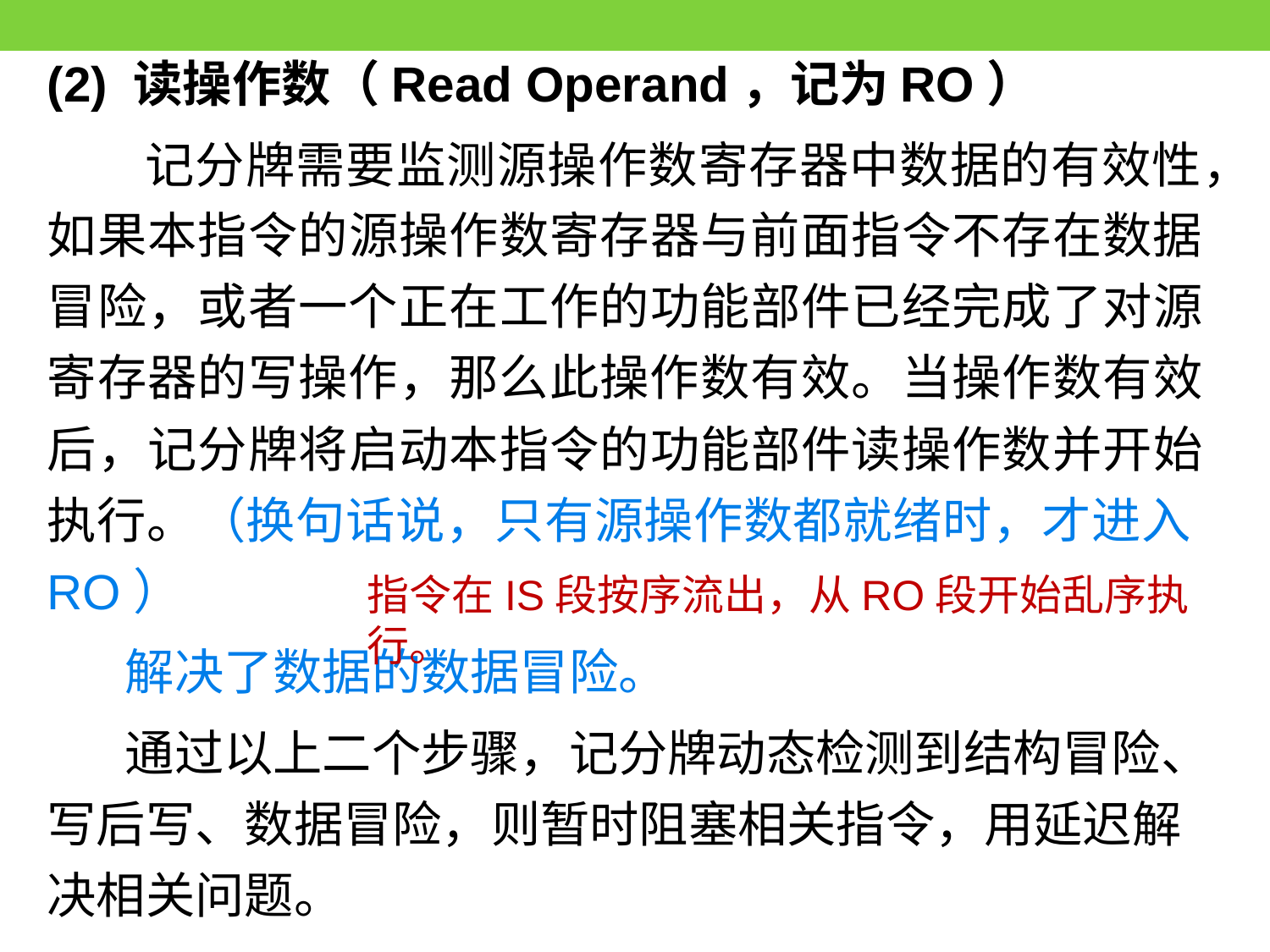

32
(2) 读操作数（Read Operand，记为RO）
       记分牌需要监测源操作数寄存器中数据的有效性，如果本指令的源操作数寄存器与前面指令不存在数据冒险，或者一个正在工作的功能部件已经完成了对源寄存器的写操作，那么此操作数有效。当操作数有效后，记分牌将启动本指令的功能部件读操作数并开始执行。（换句话说，只有源操作数都就绪时，才进入RO）
      解决了数据的数据冒险。
      通过以上二个步骤，记分牌动态检测到结构冒险、写后写、数据冒险，则暂时阻塞相关指令，用延迟解决相关问题。
指令在IS段按序流出，从RO段开始乱序执行。